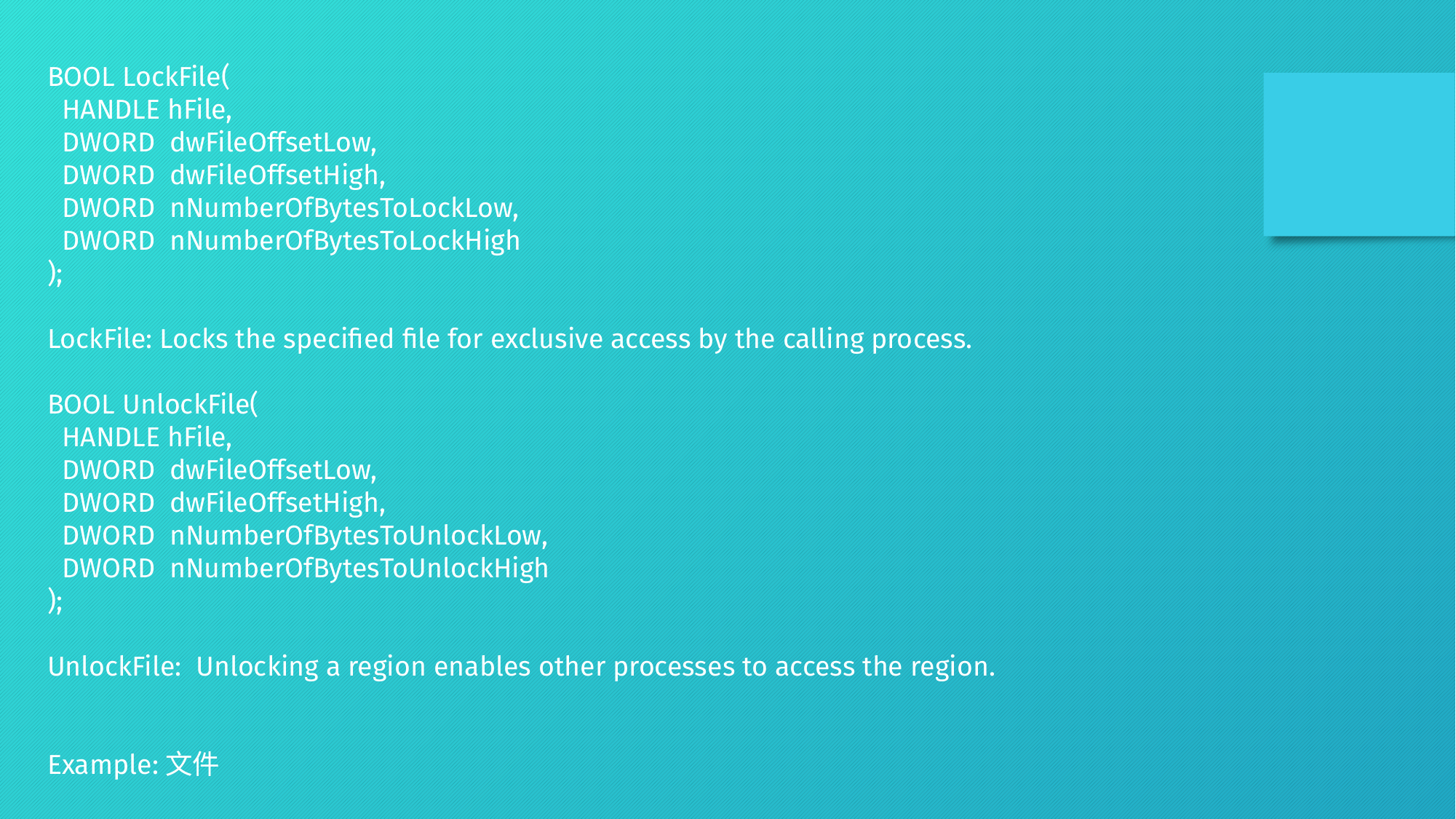

BOOL LockFile(
  HANDLE hFile,
  DWORD  dwFileOffsetLow,
  DWORD  dwFileOffsetHigh,
  DWORD  nNumberOfBytesToLockLow,
  DWORD  nNumberOfBytesToLockHigh
);

LockFile: Locks the specified file for exclusive access by the calling process.

BOOL UnlockFile(
  HANDLE hFile,
  DWORD  dwFileOffsetLow,
  DWORD  dwFileOffsetHigh,
  DWORD  nNumberOfBytesToUnlockLow,
  DWORD  nNumberOfBytesToUnlockHigh
);

UnlockFile:  Unlocking a region enables other processes to access the region.

Example:文件